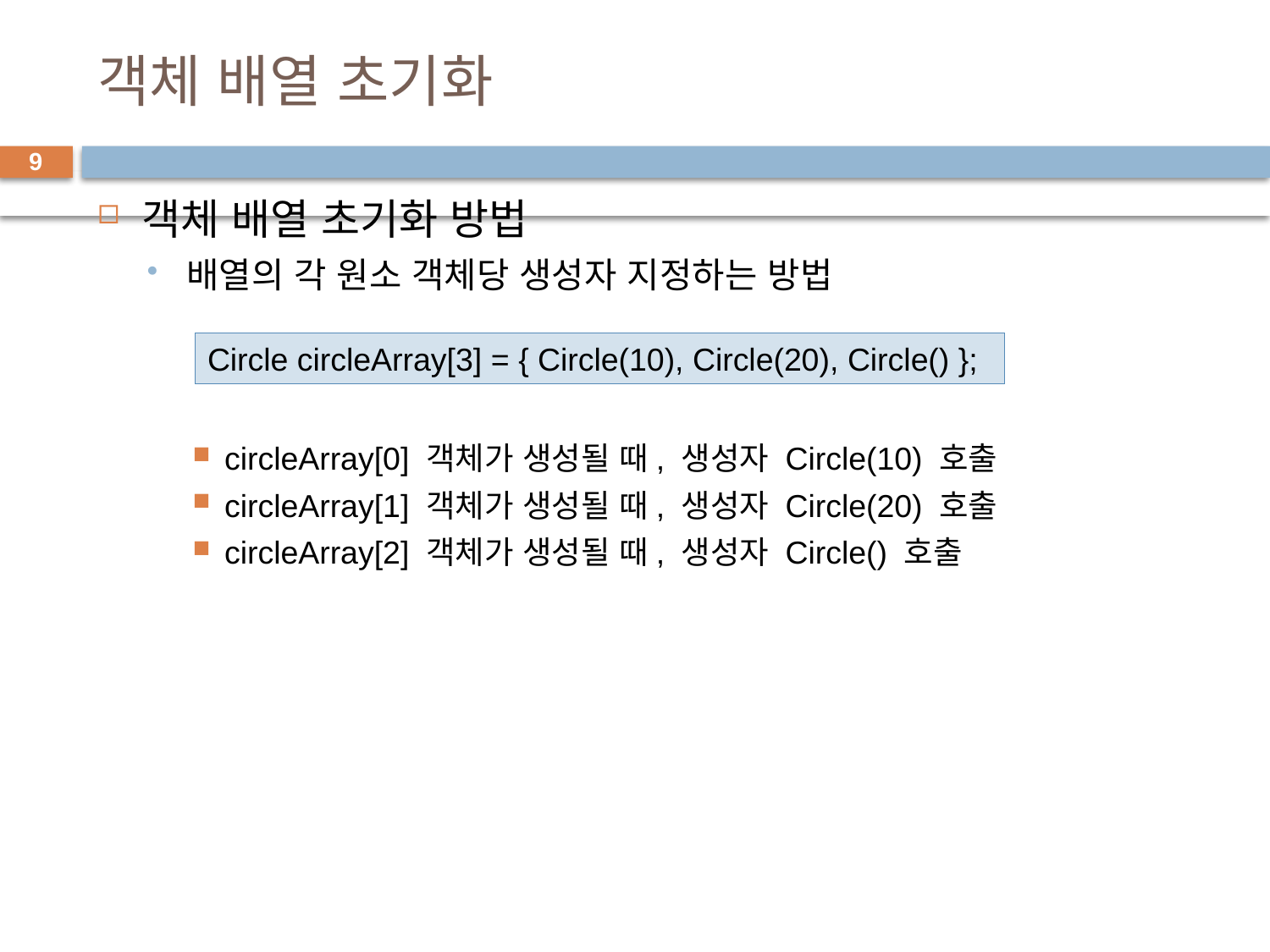

# 객체 배열 초기화
9
객체 배열 초기화 방법
배열의 각 원소 객체당 생성자 지정하는 방법

circleArray[0] 객체가 생성될 때, 생성자 Circle(10) 호출
circleArray[1] 객체가 생성될 때, 생성자 Circle(20) 호출
circleArray[2] 객체가 생성될 때, 생성자 Circle() 호출

Circle circleArray[3] = { Circle(10), Circle(20), Circle() };